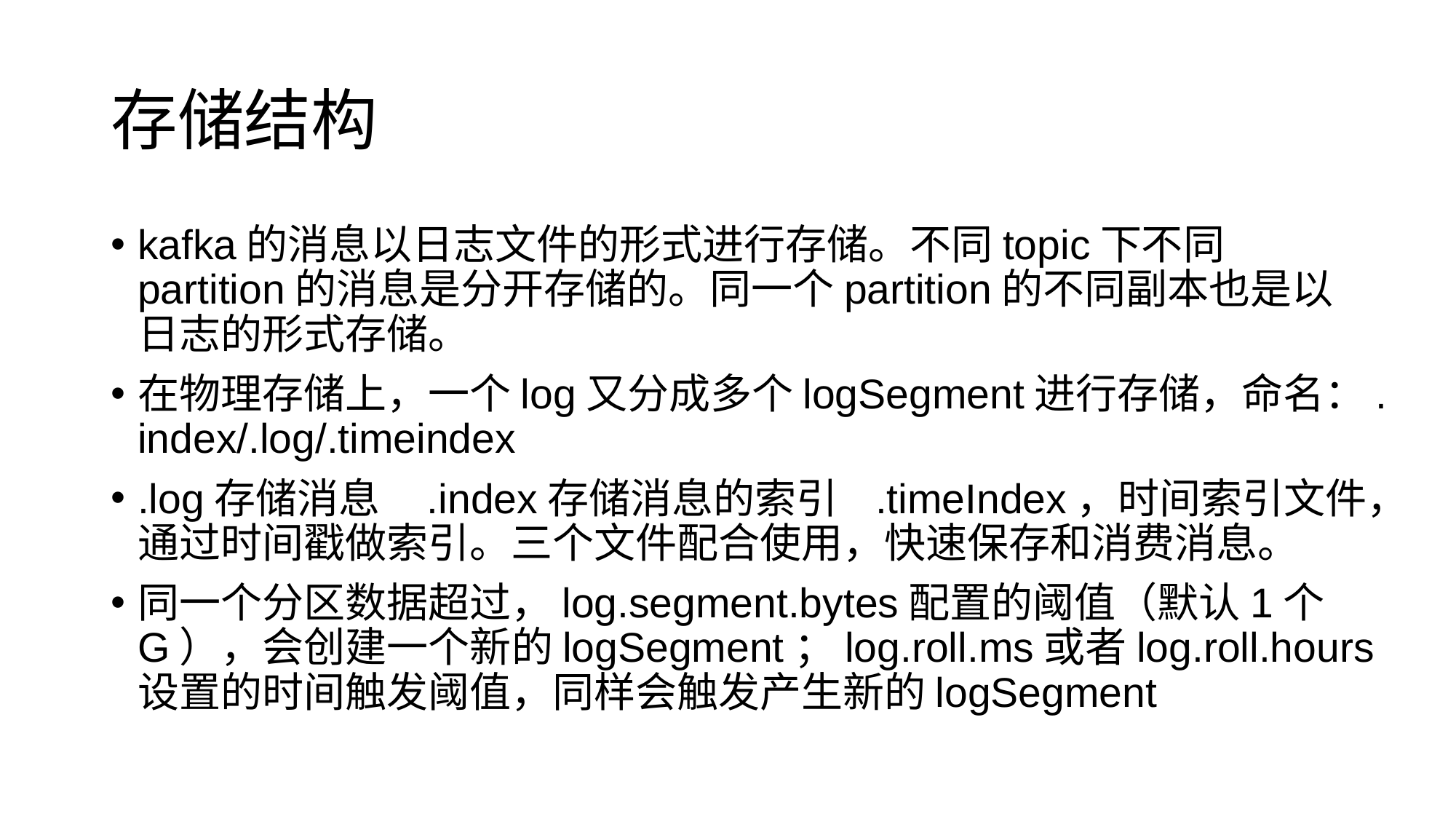

# 存储结构
kafka的消息以日志文件的形式进行存储。不同topic下不同partition的消息是分开存储的。同一个partition的不同副本也是以日志的形式存储。
在物理存储上，一个log又分成多个logSegment进行存储，命名：.index/.log/.timeindex
.log存储消息    .index存储消息的索引   .timeIndex，时间索引文件，通过时间戳做索引。三个文件配合使用，快速保存和消费消息。
同一个分区数据超过，log.segment.bytes配置的阈值（默认1个G），会创建一个新的logSegment；log.roll.ms或者log.roll.hours设置的时间触发阈值，同样会触发产生新的logSegment